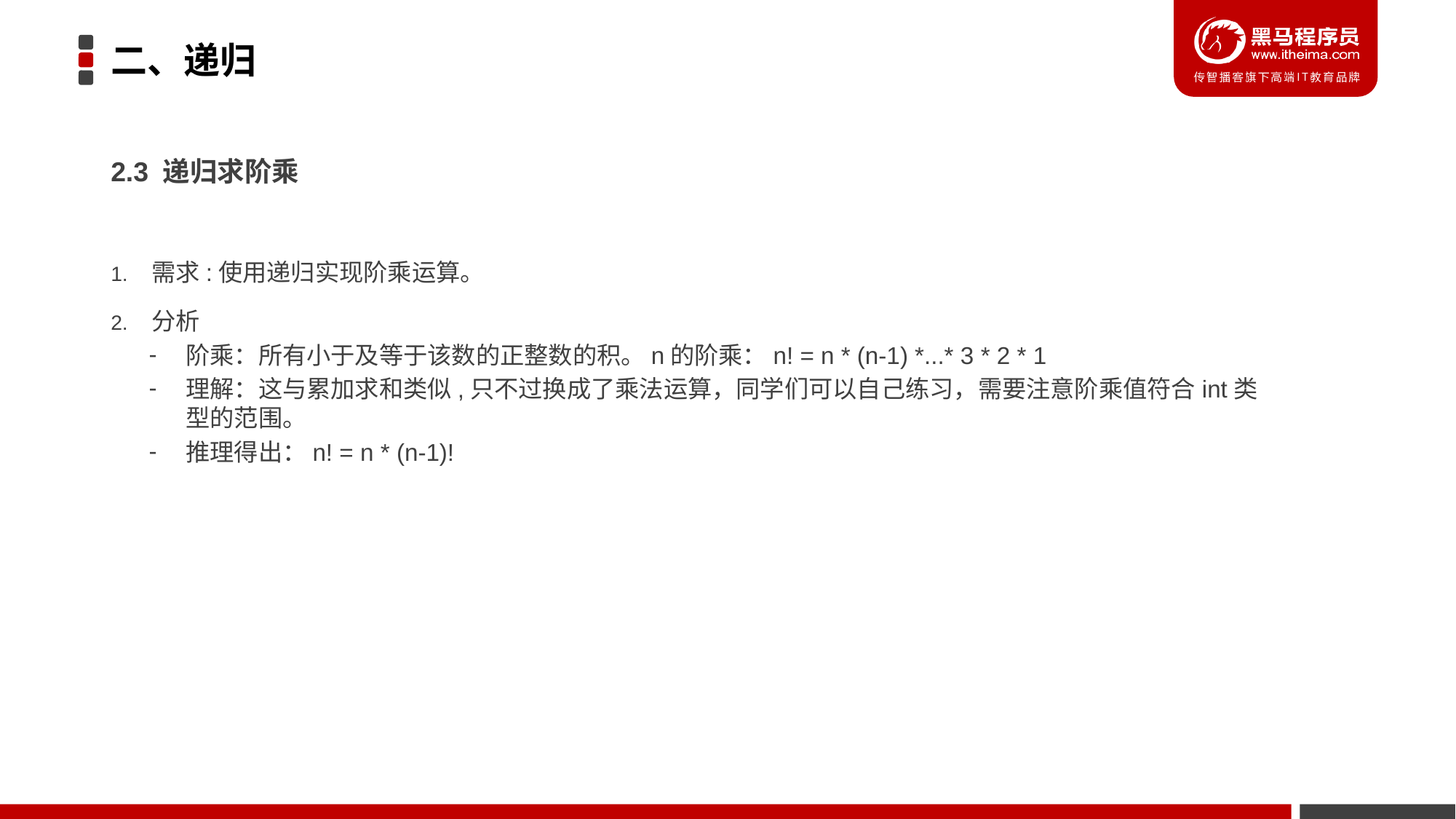

# 二、递归
2.3 递归求阶乘
需求:使用递归实现阶乘运算。
分析
阶乘：所有小于及等于该数的正整数的积。n的阶乘：n! = n * (n-1) *...* 3 * 2 * 1
理解：这与累加求和类似,只不过换成了乘法运算，同学们可以自己练习，需要注意阶乘值符合int类型的范围。
推理得出：n! = n * (n-1)!